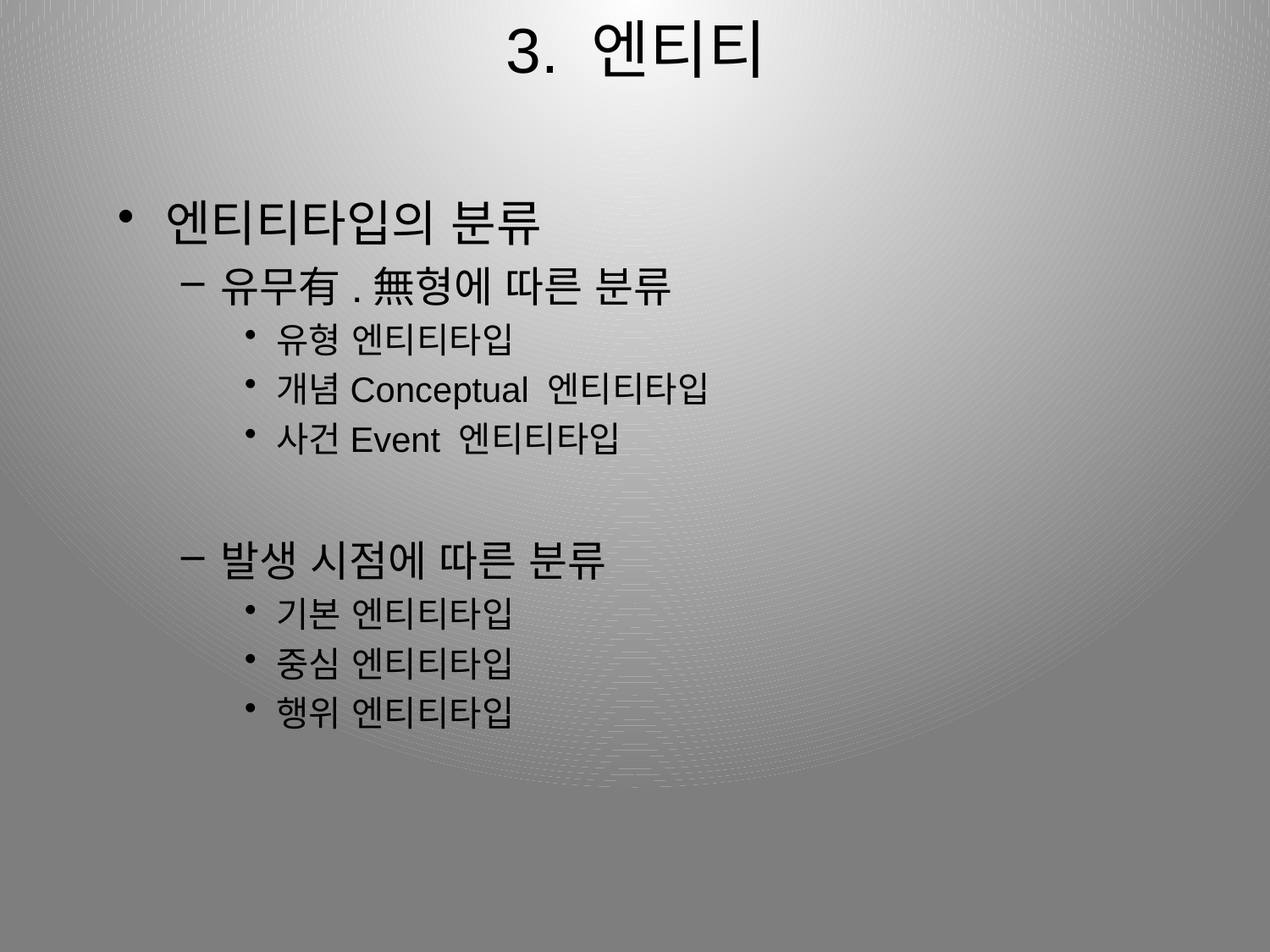

# 3. 엔티티
엔티티타입의 분류
유무有.無형에 따른 분류
유형 엔티티타입
개념Conceptual 엔티티타입
사건Event 엔티티타입

발생 시점에 따른 분류
기본 엔티티타입
중심 엔티티타입
행위 엔티티타입